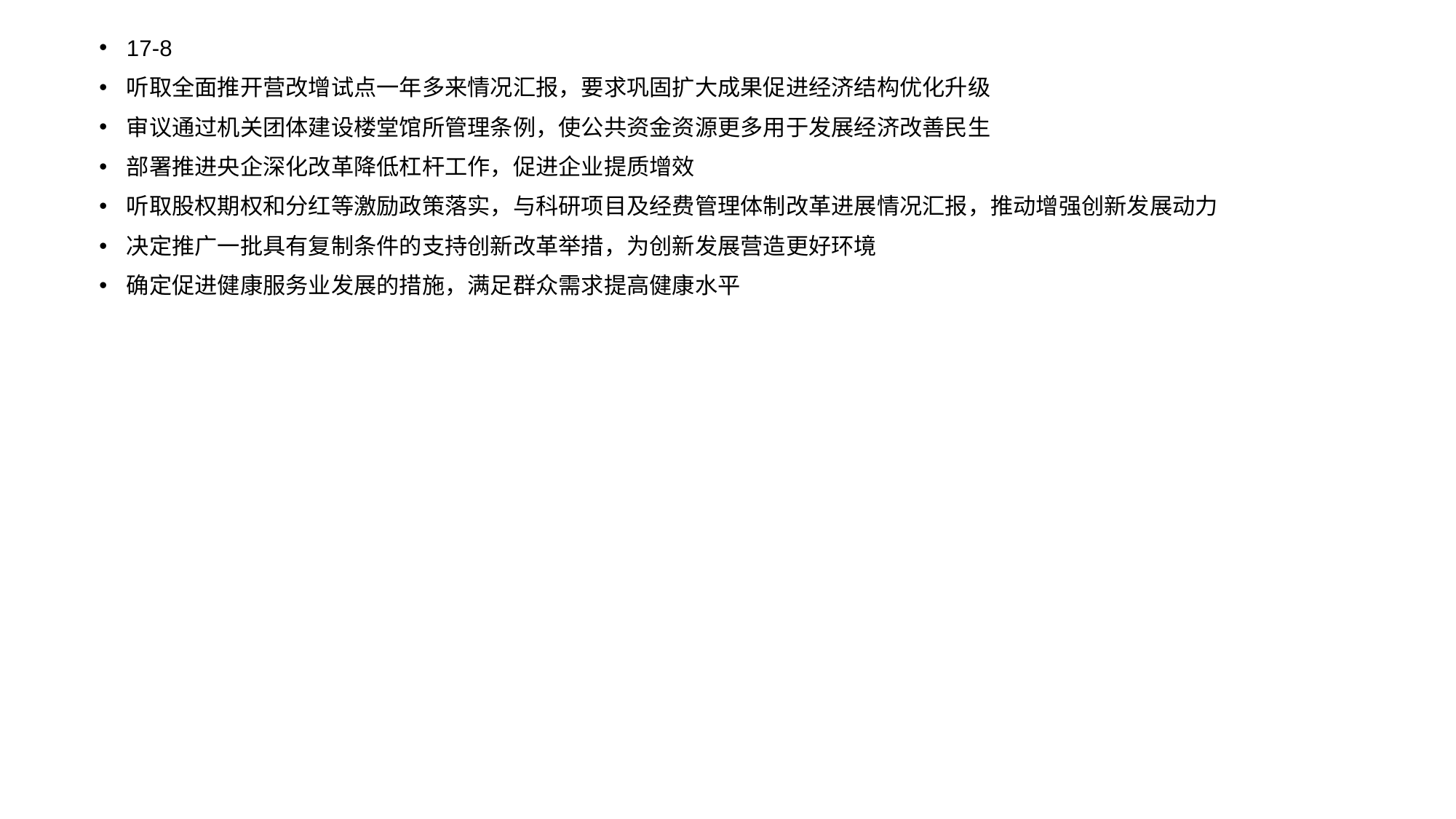

17-8
听取全面推开营改增试点一年多来情况汇报，要求巩固扩大成果促进经济结构优化升级
审议通过机关团体建设楼堂馆所管理条例，使公共资金资源更多用于发展经济改善民生
部署推进央企深化改革降低杠杆工作，促进企业提质增效
听取股权期权和分红等激励政策落实，与科研项目及经费管理体制改革进展情况汇报，推动增强创新发展动力
决定推广一批具有复制条件的支持创新改革举措，为创新发展营造更好环境
确定促进健康服务业发展的措施，满足群众需求提高健康水平